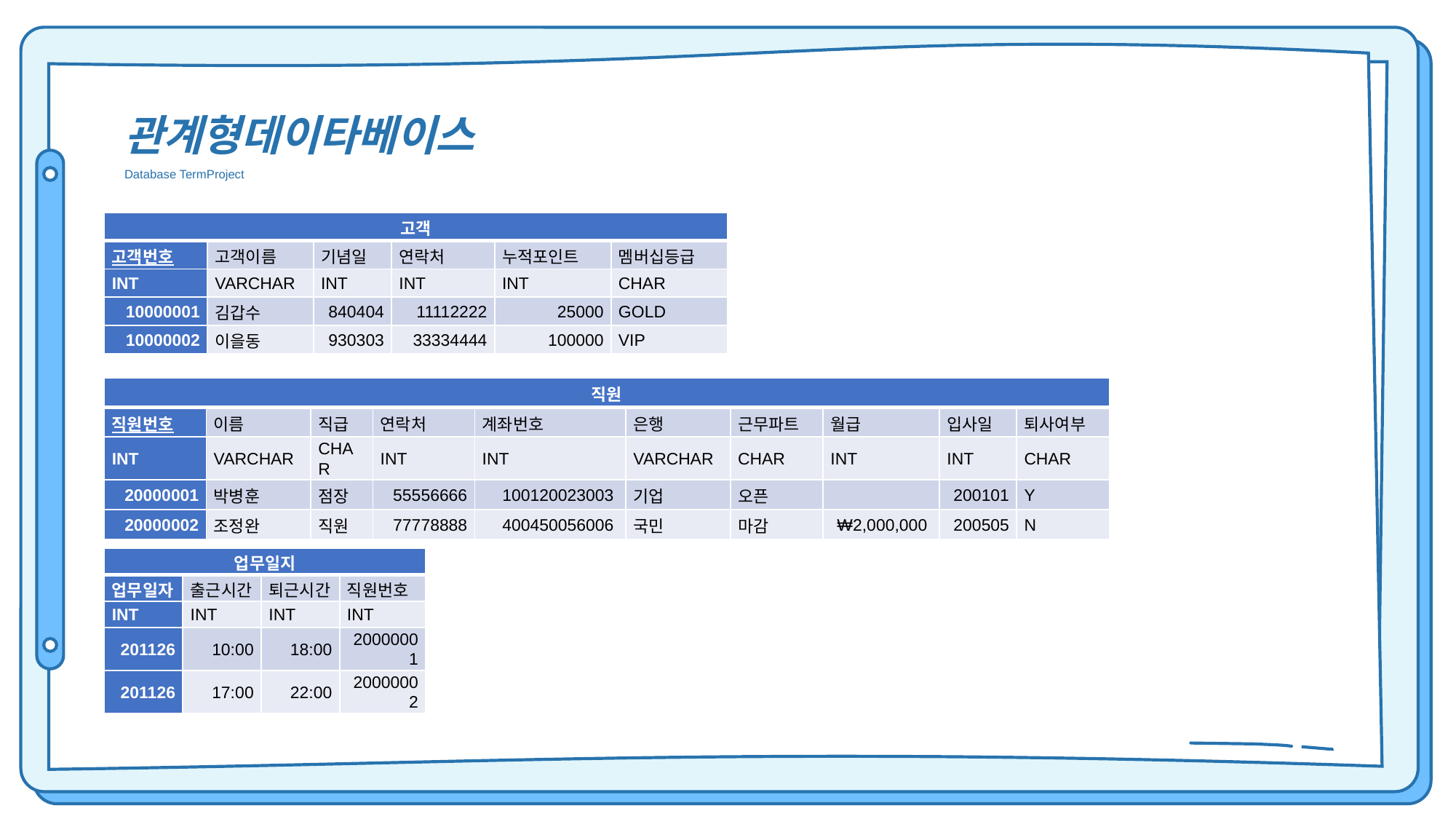

관계형데이타베이스
Database TermProject
| 고객 |  |  |  |  |  |
| --- | --- | --- | --- | --- | --- |
| 고객번호 | 고객이름 | 기념일 | 연락처 | 누적포인트 | 멤버십등급 |
| INT | VARCHAR | INT | INT | INT | CHAR |
| 10000001 | 김갑수 | 840404 | 11112222 | 25000 | GOLD |
| 10000002 | 이을동 | 930303 | 33334444 | 100000 | VIP |
| 직원 |  |  |  |  |  |  |  |  |  |
| --- | --- | --- | --- | --- | --- | --- | --- | --- | --- |
| 직원번호 | 이름 | 직급 | 연락처 | 계좌번호 | 은행 | 근무파트 | 월급 | 입사일 | 퇴사여부 |
| INT | VARCHAR | CHAR | INT | INT | VARCHAR | CHAR | INT | INT | CHAR |
| 20000001 | 박병훈 | 점장 | 55556666 | 100120023003 | 기업 | 오픈 |  | 200101 | Y |
| 20000002 | 조정완 | 직원 | 77778888 | 400450056006 | 국민 | 마감 | ₩2,000,000 | 200505 | N |
| 업무일지 |  |  |  |
| --- | --- | --- | --- |
| 업무일자 | 출근시간 | 퇴근시간 | 직원번호 |
| INT | INT | INT | INT |
| 201126 | 10:00 | 18:00 | 20000001 |
| 201126 | 17:00 | 22:00 | 20000002 |